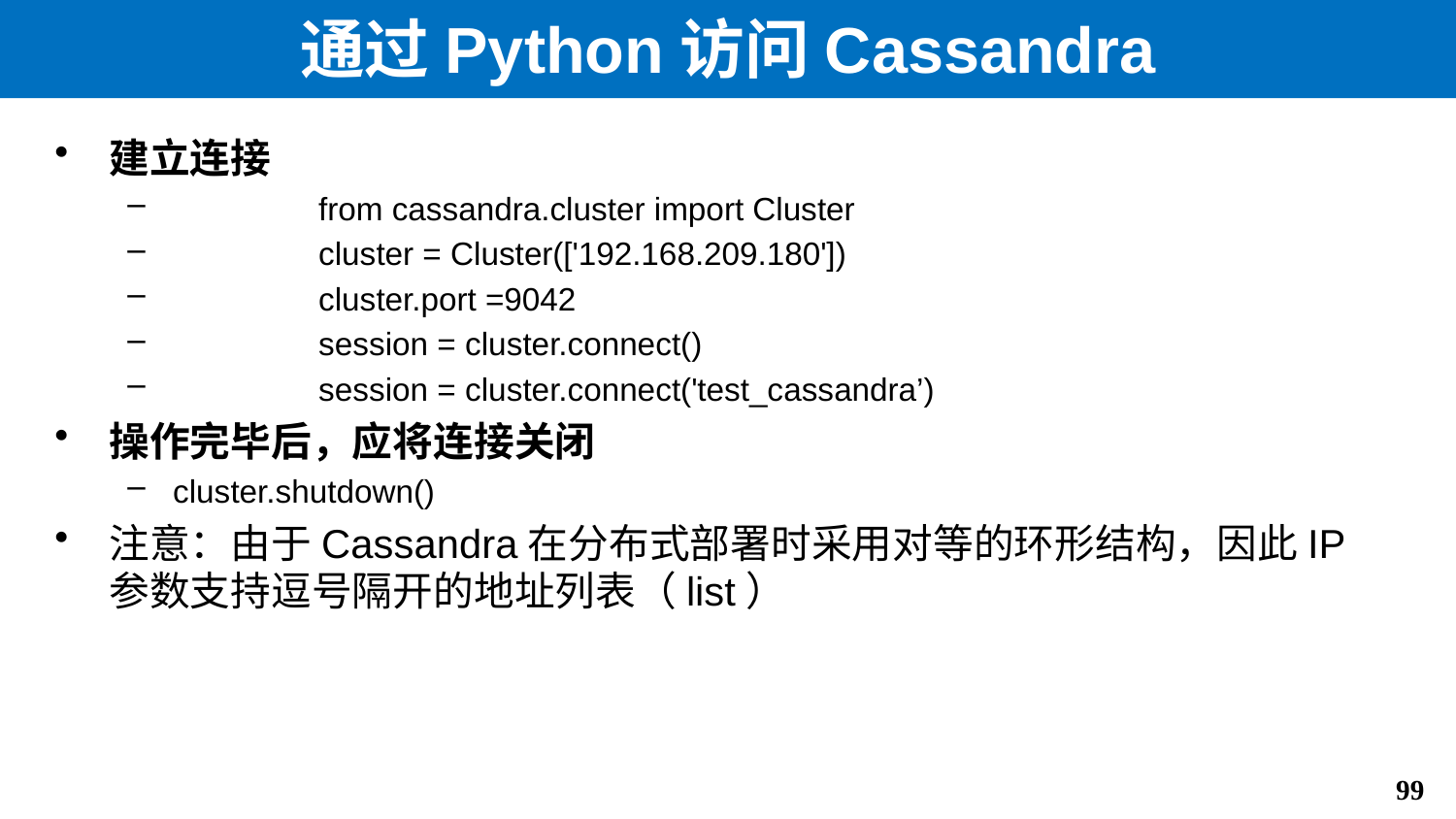

# 通过Python访问Cassandra
建立连接
	from cassandra.cluster import Cluster
	cluster = Cluster(['192.168.209.180'])
	cluster.port =9042
	session = cluster.connect()
	session = cluster.connect('test_cassandra’)
操作完毕后，应将连接关闭
cluster.shutdown()
注意：由于Cassandra在分布式部署时采用对等的环形结构，因此IP参数支持逗号隔开的地址列表（list）